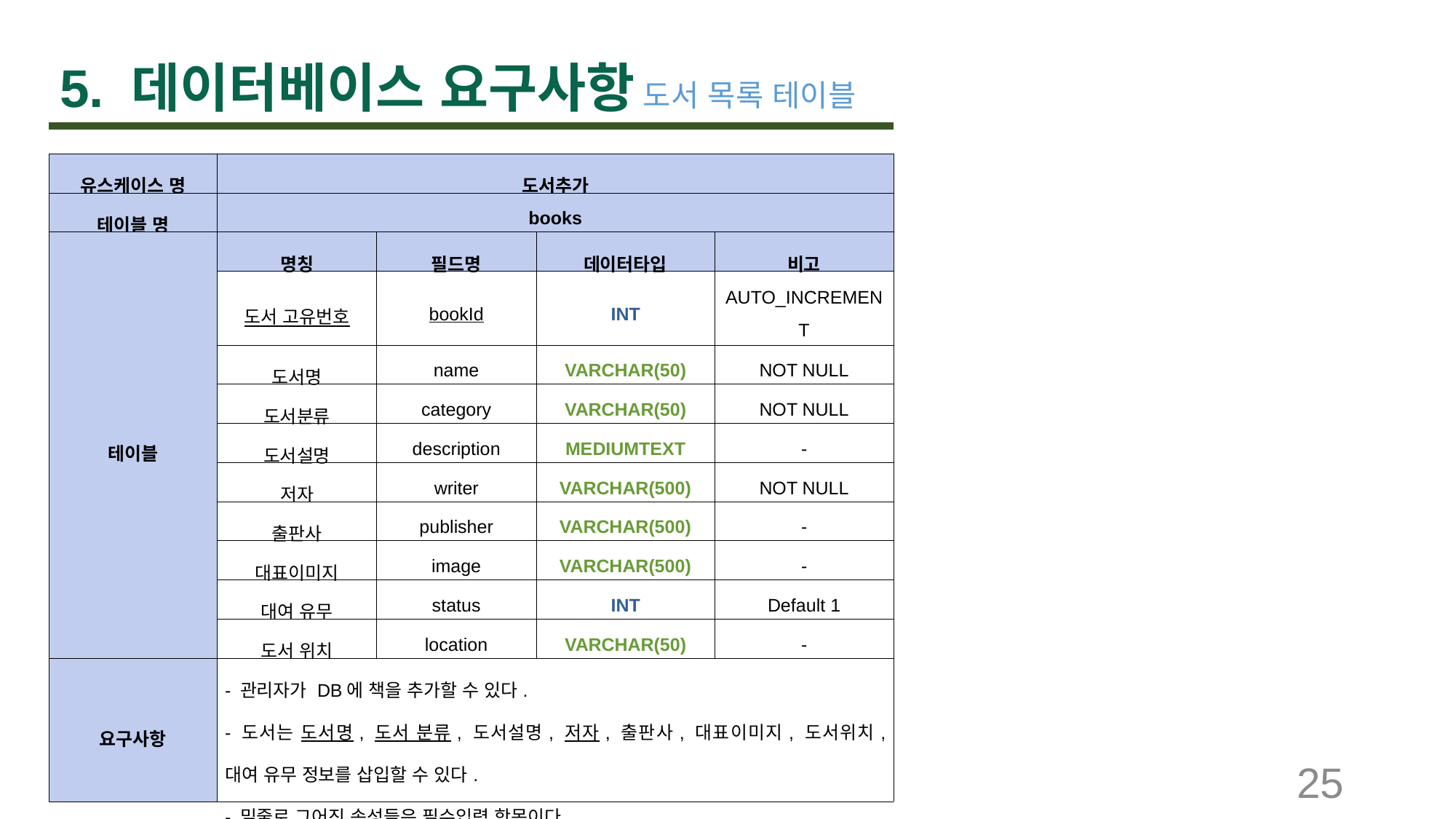

5. 데이터베이스 요구사항
도서 목록 테이블
| 유스케이스 명 | 도서추가 |  |  |  |
| --- | --- | --- | --- | --- |
| 테이블 명 | books |  |  |  |
| 테이블 | 명칭 | 필드명 | 데이터타입 | 비고 |
|  | 도서 고유번호 | bookId | INT | AUTO\_INCREMENT |
|  | 도서명 | name | VARCHAR(50) | NOT NULL |
|  | 도서분류 | category | VARCHAR(50) | NOT NULL |
|  | 도서설명 | description | MEDIUMTEXT | - |
|  | 저자 | writer | VARCHAR(500) | NOT NULL |
|  | 출판사 | publisher | VARCHAR(500) | - |
|  | 대표이미지 | image | VARCHAR(500) | - |
|  | 대여 유무 | status | INT | Default 1 |
|  | 도서 위치 | location | VARCHAR(50) | - |
| 요구사항 | - 관리자가 DB에 책을 추가할 수 있다. - 도서는 도서명, 도서 분류, 도서설명, 저자, 출판사, 대표이미지, 도서위치, 대여 유무 정보를 삽입할 수 있다. - 밑줄로 그어진 속성들은 필수입력 항목이다. |  |  |  |
25